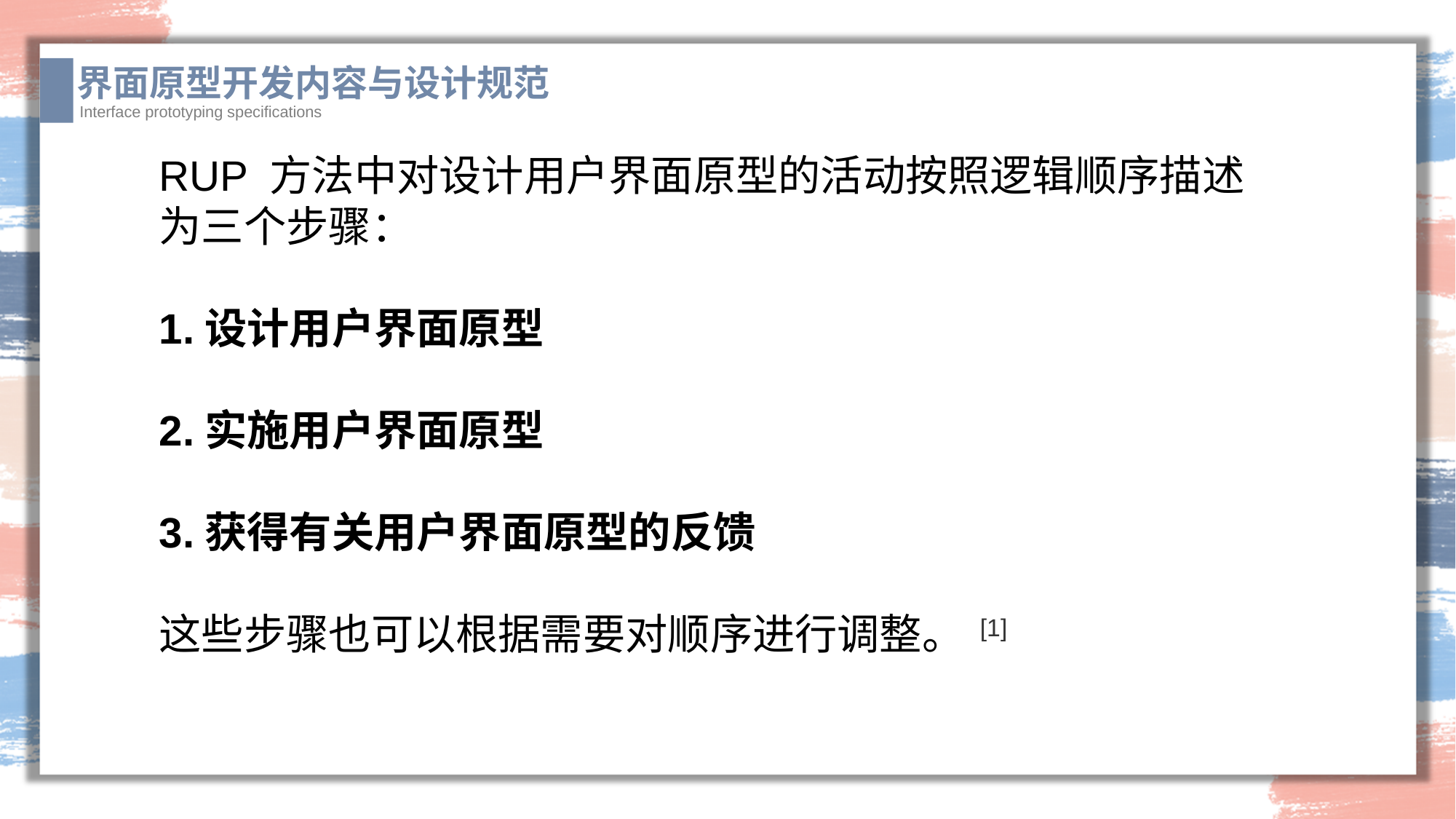

界面原型开发内容与设计规范
Interface prototyping specifications

RUP 方法中对设计用户界面原型的活动按照逻辑顺序描述为三个步骤：

1.设计用户界面原型

2.实施用户界面原型

3.获得有关用户界面原型的反馈

这些步骤也可以根据需要对顺序进行调整。 [1]